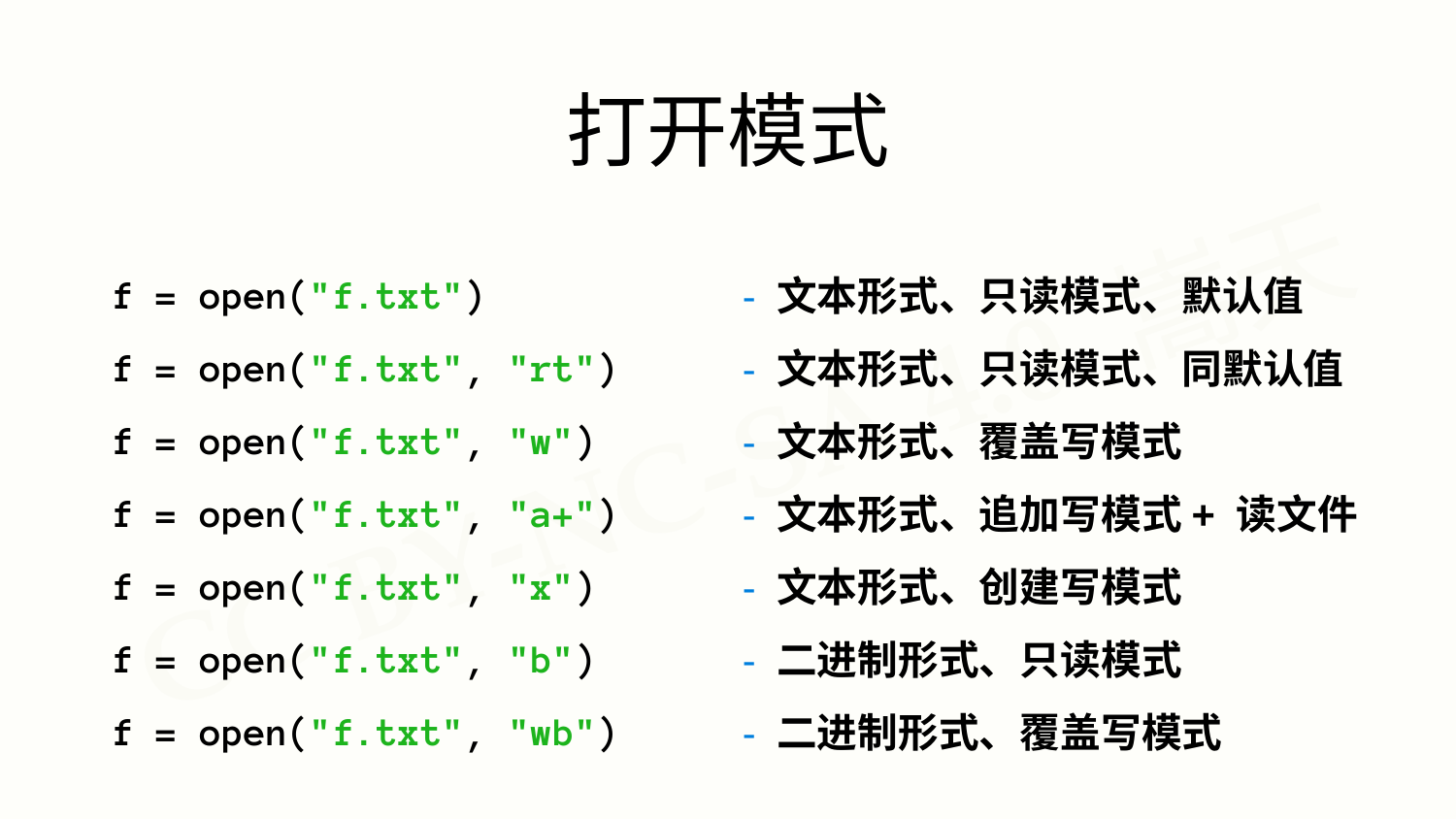

打开模式
- 文本形式、只读模式、默认值
- 文本形式、只读模式、同默认值
- 文本形式、覆盖写模式
- 文本形式、追加写模式+ 读文件
- 文本形式、创建写模式
- 二进制形式、只读模式
- 二进制形式、覆盖写模式
f = open("f.txt")
f = open("f.txt", "rt")
f = open("f.txt", "w")
f = open("f.txt", "a+")
f = open("f.txt", "x")
f = open("f.txt", "b")
f = open("f.txt", "wb")